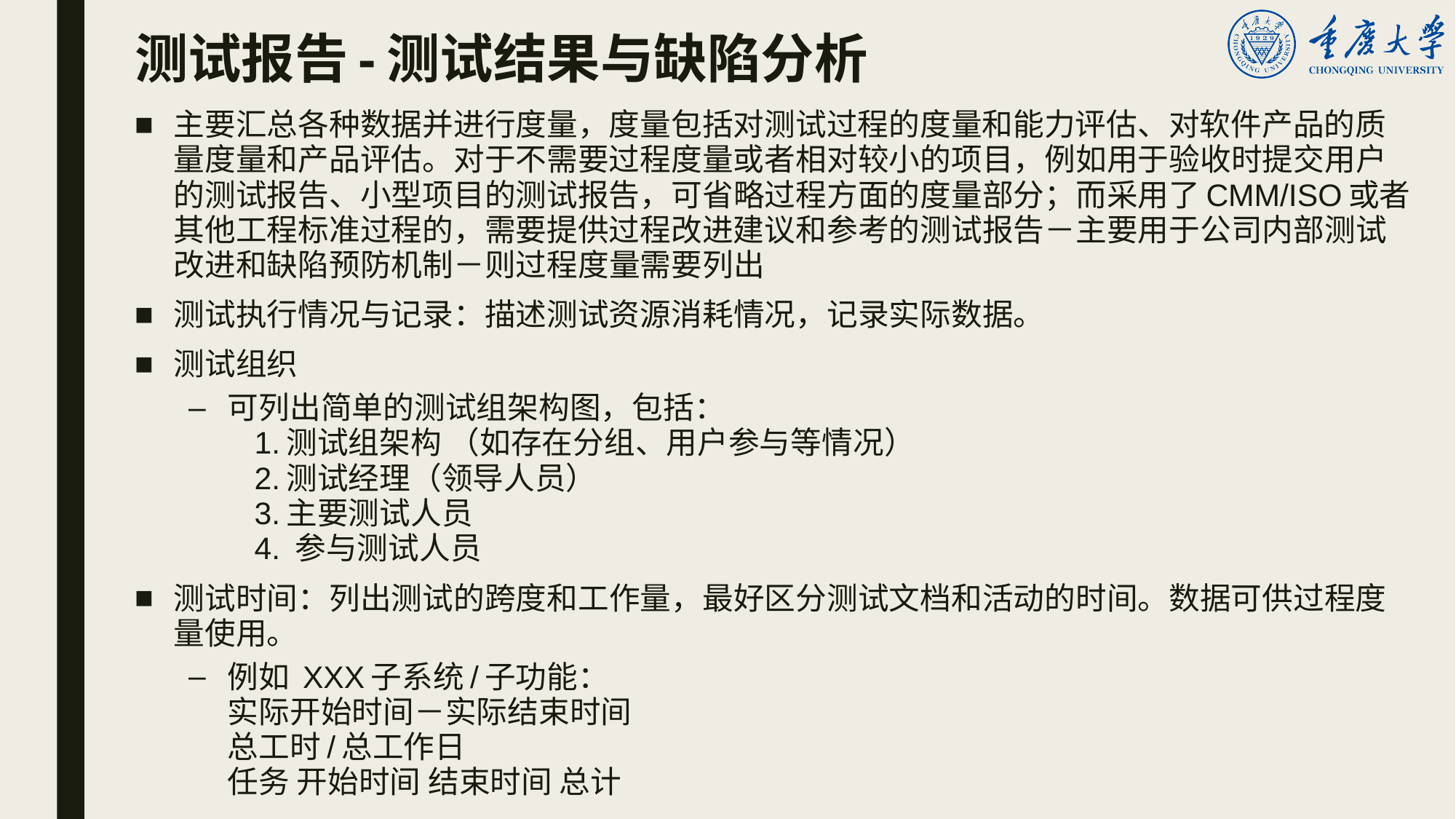

# 测试报告-测试结果与缺陷分析
主要汇总各种数据并进行度量，度量包括对测试过程的度量和能力评估、对软件产品的质量度量和产品评估。对于不需要过程度量或者相对较小的项目，例如用于验收时提交用户的测试报告、小型项目的测试报告，可省略过程方面的度量部分；而采用了CMM/ISO或者其他工程标准过程的，需要提供过程改进建议和参考的测试报告－主要用于公司内部测试改进和缺陷预防机制－则过程度量需要列出
测试执行情况与记录：描述测试资源消耗情况，记录实际数据。
测试组织
可列出简单的测试组架构图，包括：
   1.测试组架构 （如存在分组、用户参与等情况）
   2.测试经理（领导人员）
   3.主要测试人员
   4. 参与测试人员
测试时间：列出测试的跨度和工作量，最好区分测试文档和活动的时间。数据可供过程度量使用。
例如 XXX子系统/子功能：
实际开始时间－实际结束时间
总工时/总工作日
任务 开始时间 结束时间 总计